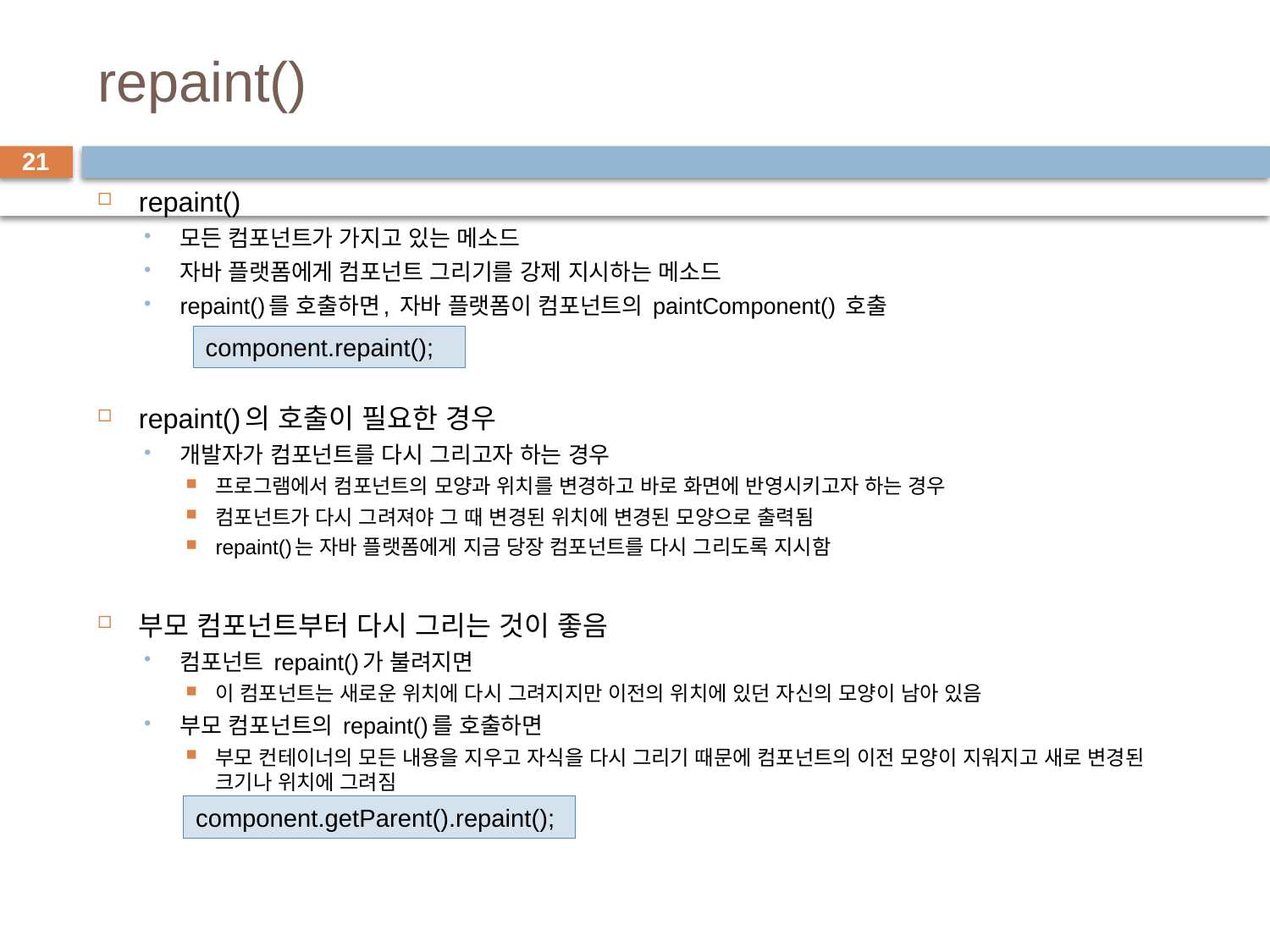

# repaint()
21
repaint()
모든 컴포넌트가 가지고 있는 메소드
자바 플랫폼에게 컴포넌트 그리기를 강제 지시하는 메소드
repaint()를 호출하면, 자바 플랫폼이 컴포넌트의 paintComponent() 호출

repaint()의 호출이 필요한 경우
개발자가 컴포넌트를 다시 그리고자 하는 경우
프로그램에서 컴포넌트의 모양과 위치를 변경하고 바로 화면에 반영시키고자 하는 경우
컴포넌트가 다시 그려져야 그 때 변경된 위치에 변경된 모양으로 출력됨
repaint()는 자바 플랫폼에게 지금 당장 컴포넌트를 다시 그리도록 지시함

부모 컴포넌트부터 다시 그리는 것이 좋음
컴포넌트 repaint()가 불려지면
이 컴포넌트는 새로운 위치에 다시 그려지지만 이전의 위치에 있던 자신의 모양이 남아 있음
부모 컴포넌트의 repaint()를 호출하면
부모 컨테이너의 모든 내용을 지우고 자식을 다시 그리기 때문에 컴포넌트의 이전 모양이 지워지고 새로 변경된 크기나 위치에 그려짐
component.repaint();
component.getParent().repaint();